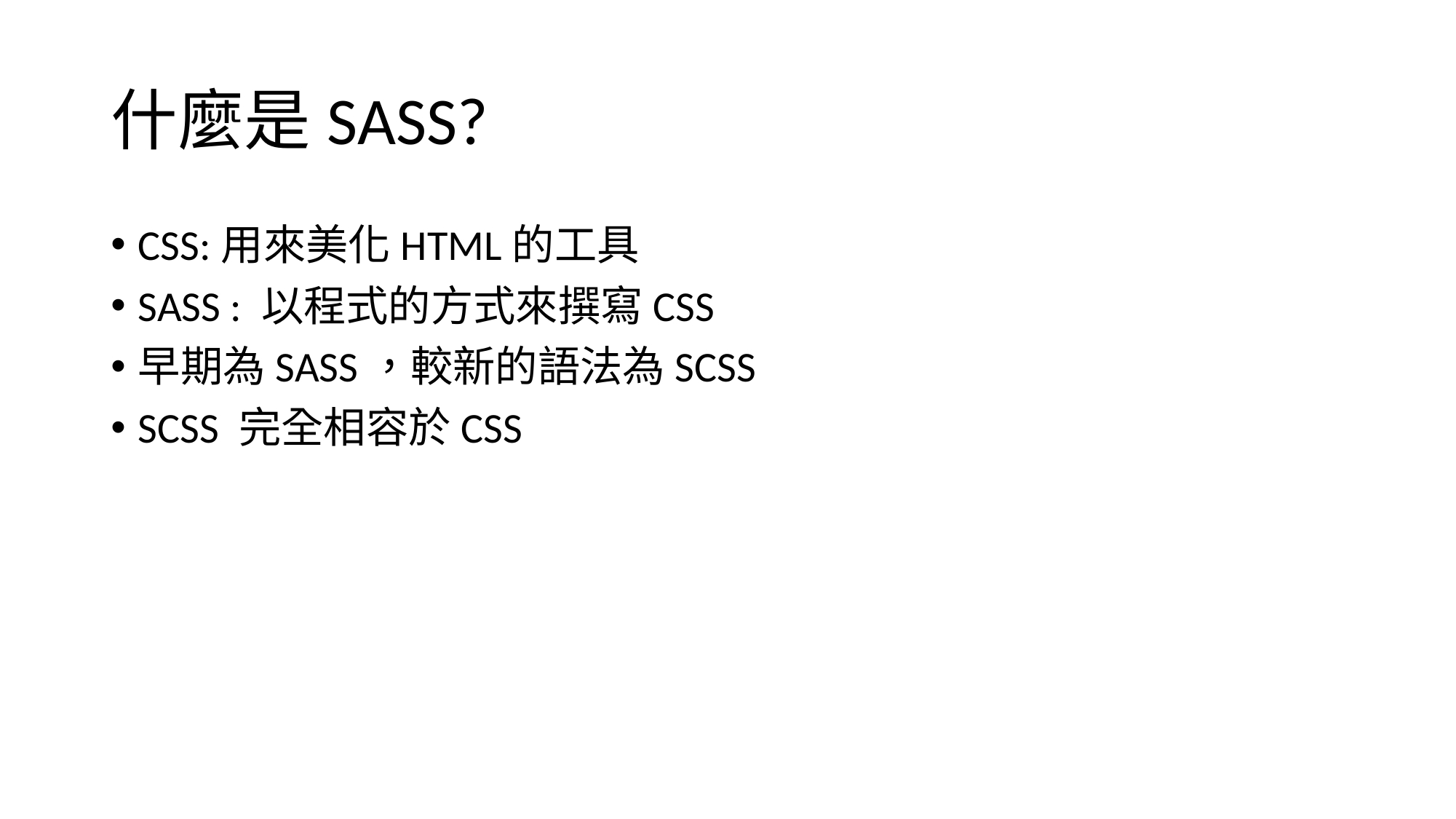

# 什麼是SASS?
CSS:用來美化HTML的工具
SASS : 以程式的方式來撰寫CSS
早期為SASS，較新的語法為SCSS
SCSS 完全相容於CSS